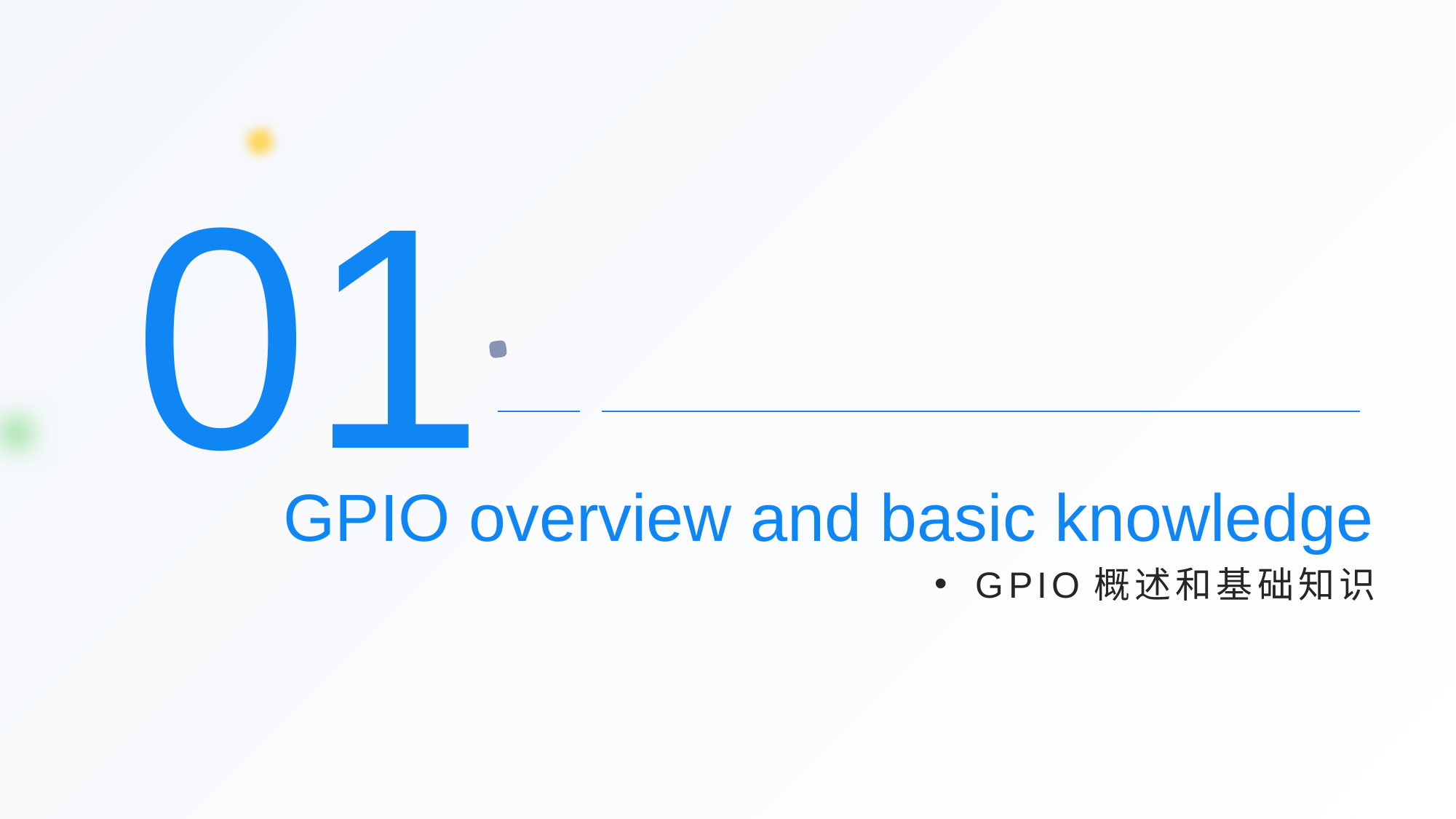

01

GPIO overview and basic knowledge

GPIO概述和基础知识